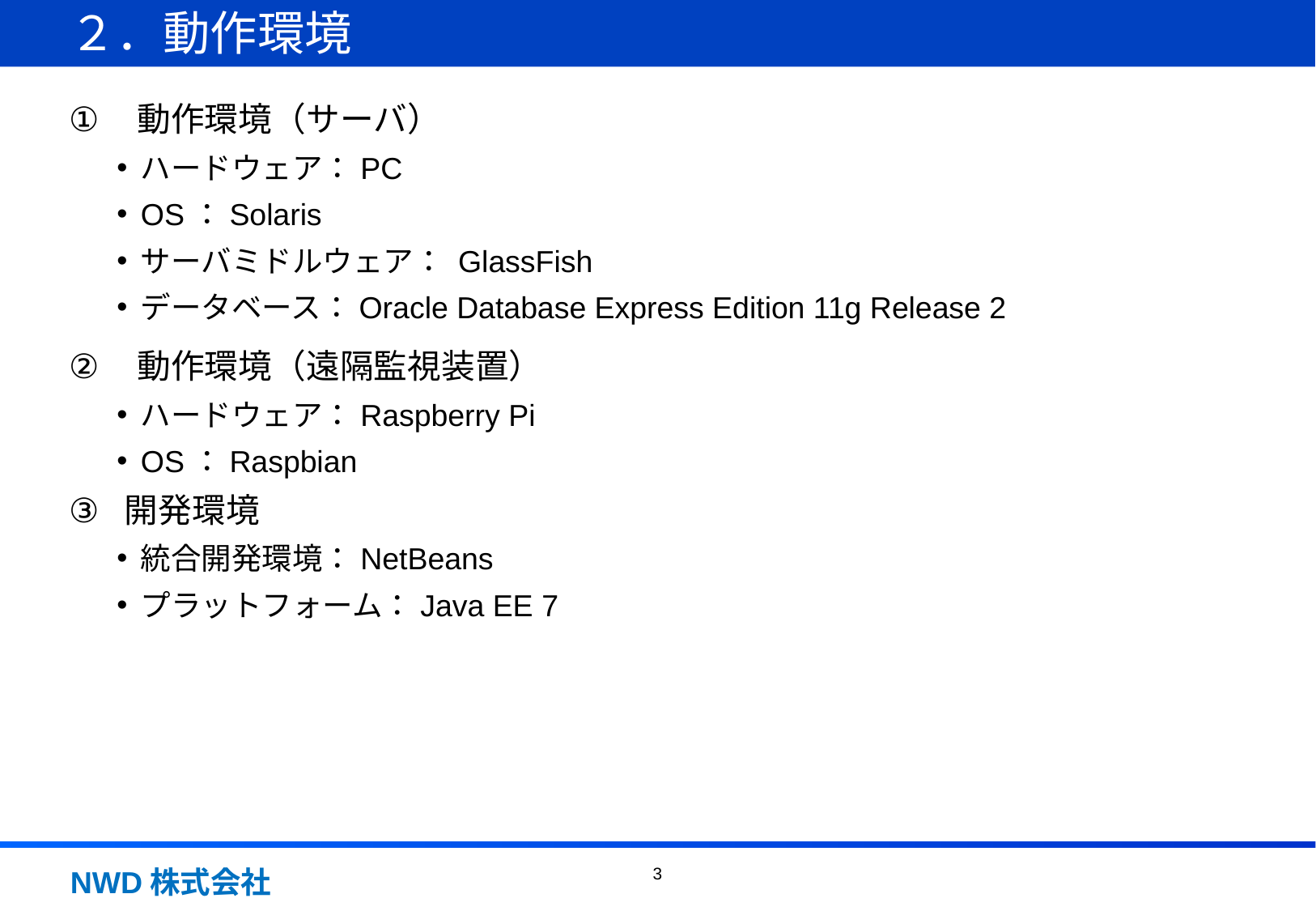

# ２．動作環境
動作環境（サーバ）
ハードウェア：PC
OS：Solaris
サーバミドルウェア： GlassFish
データベース：Oracle Database Express Edition 11g Release 2
動作環境（遠隔監視装置）
ハードウェア：Raspberry Pi
OS：Raspbian
開発環境
統合開発環境：NetBeans
プラットフォーム：Java EE 7